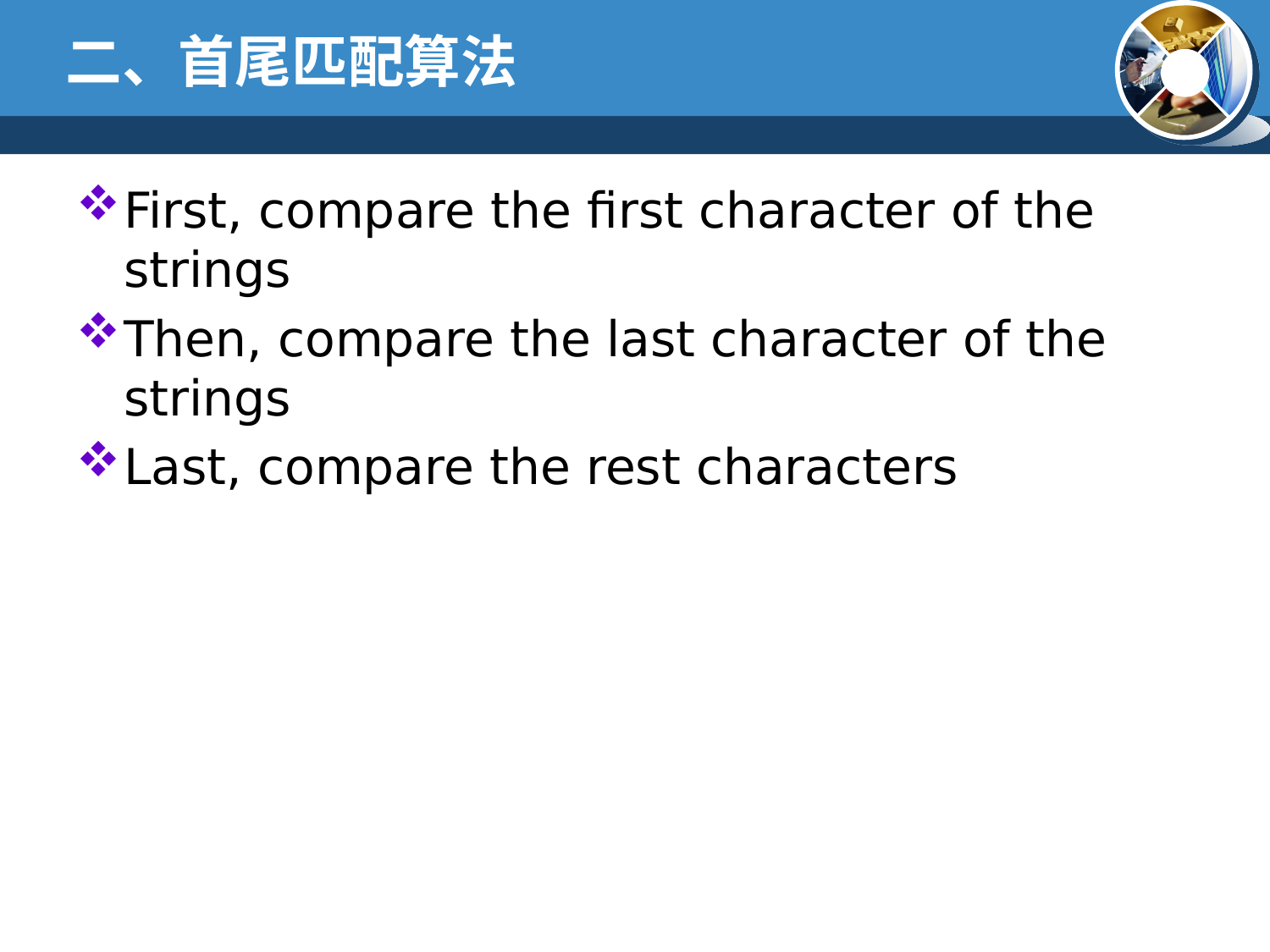

# 二、首尾匹配算法
First, compare the first character of the strings
Then, compare the last character of the strings
Last, compare the rest characters